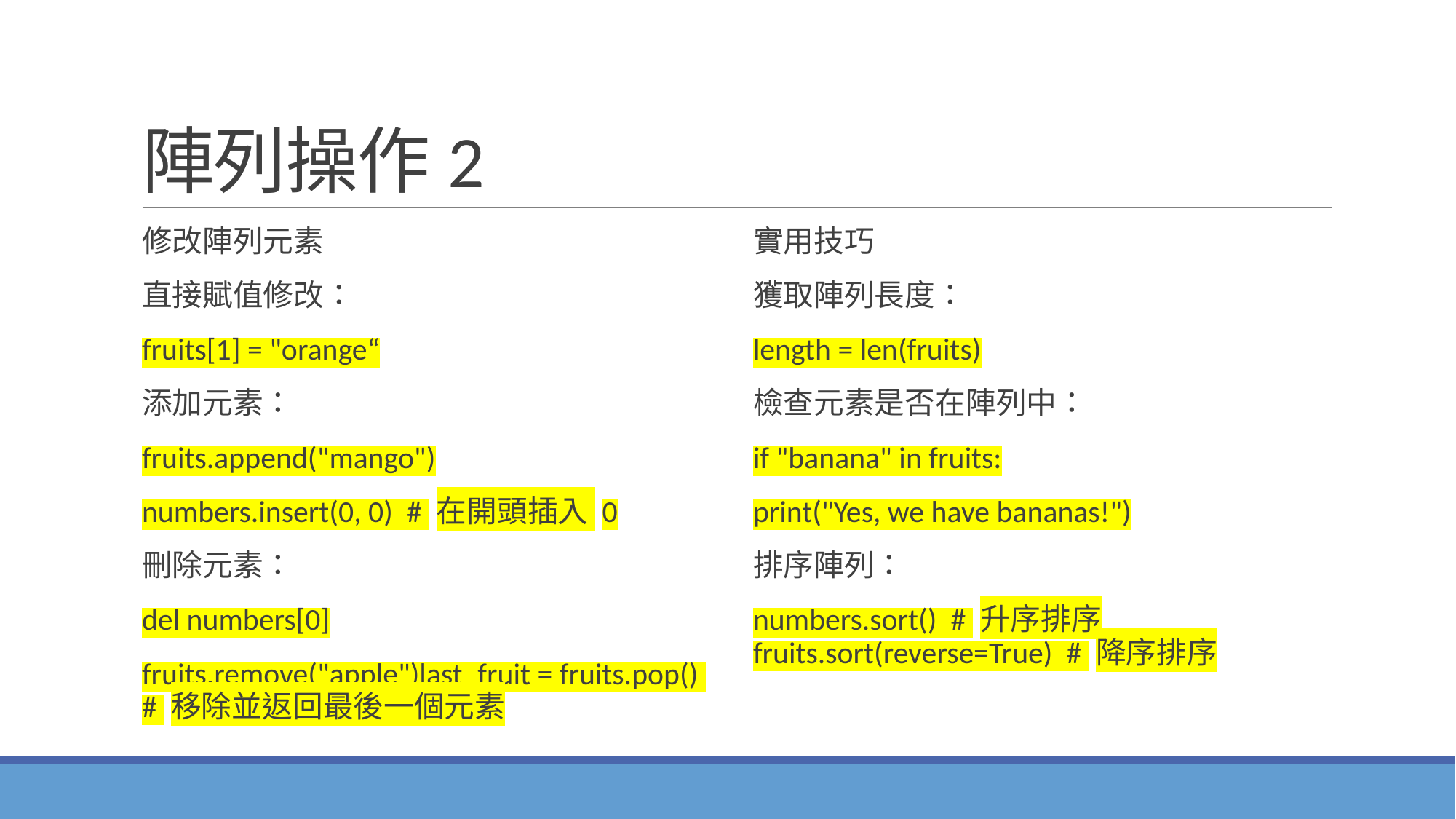

# 陣列操作2
修改陣列元素
直接賦值修改：
fruits[1] = "orange“
添加元素：
fruits.append("mango")
numbers.insert(0, 0)  # 在開頭插入 0
刪除元素：
del numbers[0]
fruits.remove("apple")last_fruit = fruits.pop()  # 移除並返回最後一個元素
實用技巧
獲取陣列長度：
length = len(fruits)
檢查元素是否在陣列中：
if "banana" in fruits:
print("Yes, we have bananas!")
排序陣列：
numbers.sort()  # 升序排序fruits.sort(reverse=True)  # 降序排序